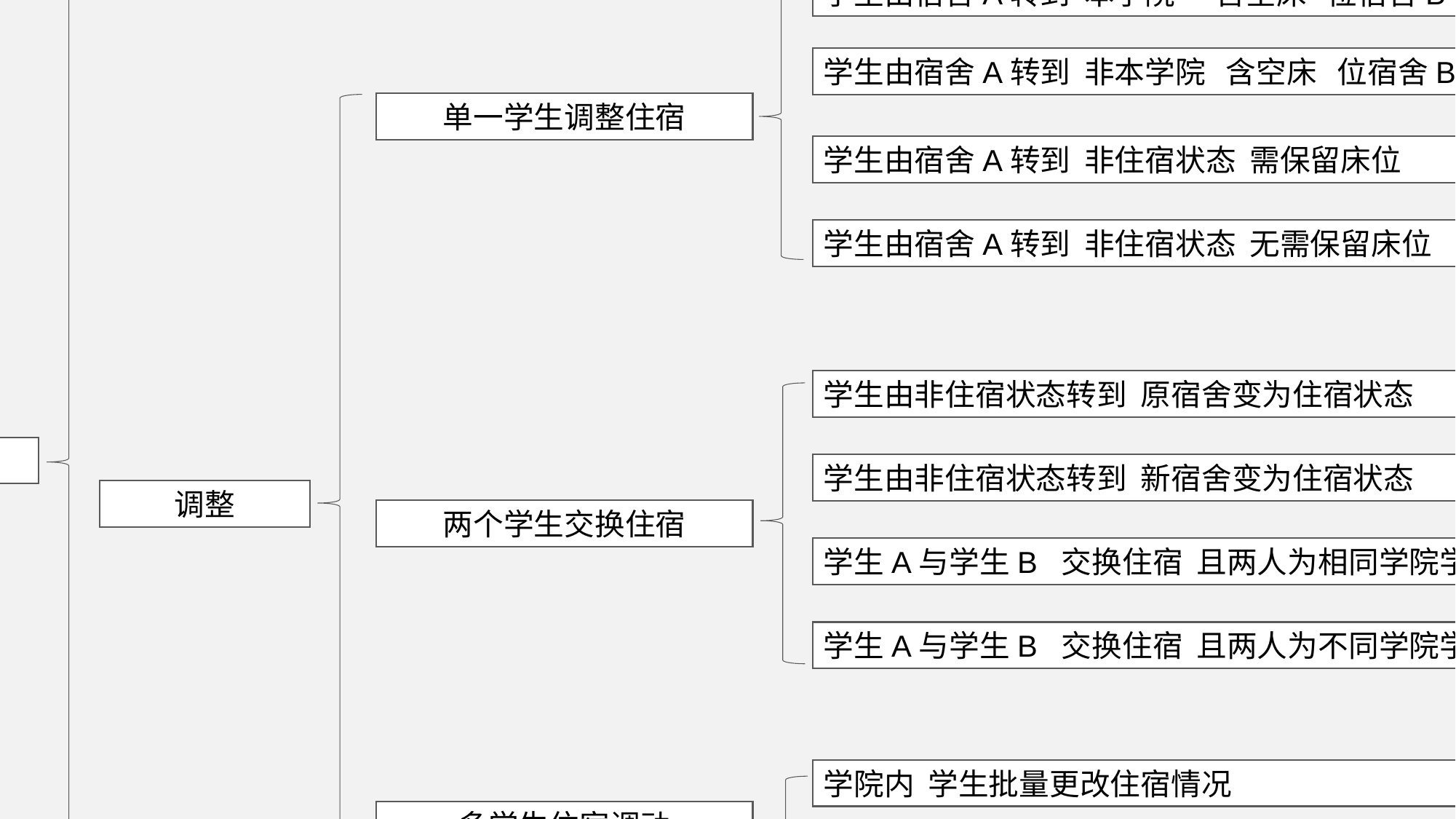

本科生批量入住
入住
研究生批量入住
博士生批量入住
学生由宿舍A转到  本学院      含空床   位宿舍B

学生由宿舍A转到  非本学院   含空床   位宿舍B
单一学生调整住宿

学生由宿舍A转到  非住宿状态  需保留床位
学生由宿舍A转到  非住宿状态  无需保留床位
学生由非住宿状态转到  原宿舍变为住宿状态

学生由非住宿状态转到  新宿舍变为住宿状态
调整
两个学生交换住宿
学生A与学生B  交换住宿  且两人为相同学院学生
学生A与学生B  交换住宿  且两人为不同学院学生
学院内  学生批量更改住宿情况

多学生住宿调动
学院间  学生批量更改住宿情况

本科生批量退宿
退宿
研究生批量退宿
博士生批量退宿

住宿业务